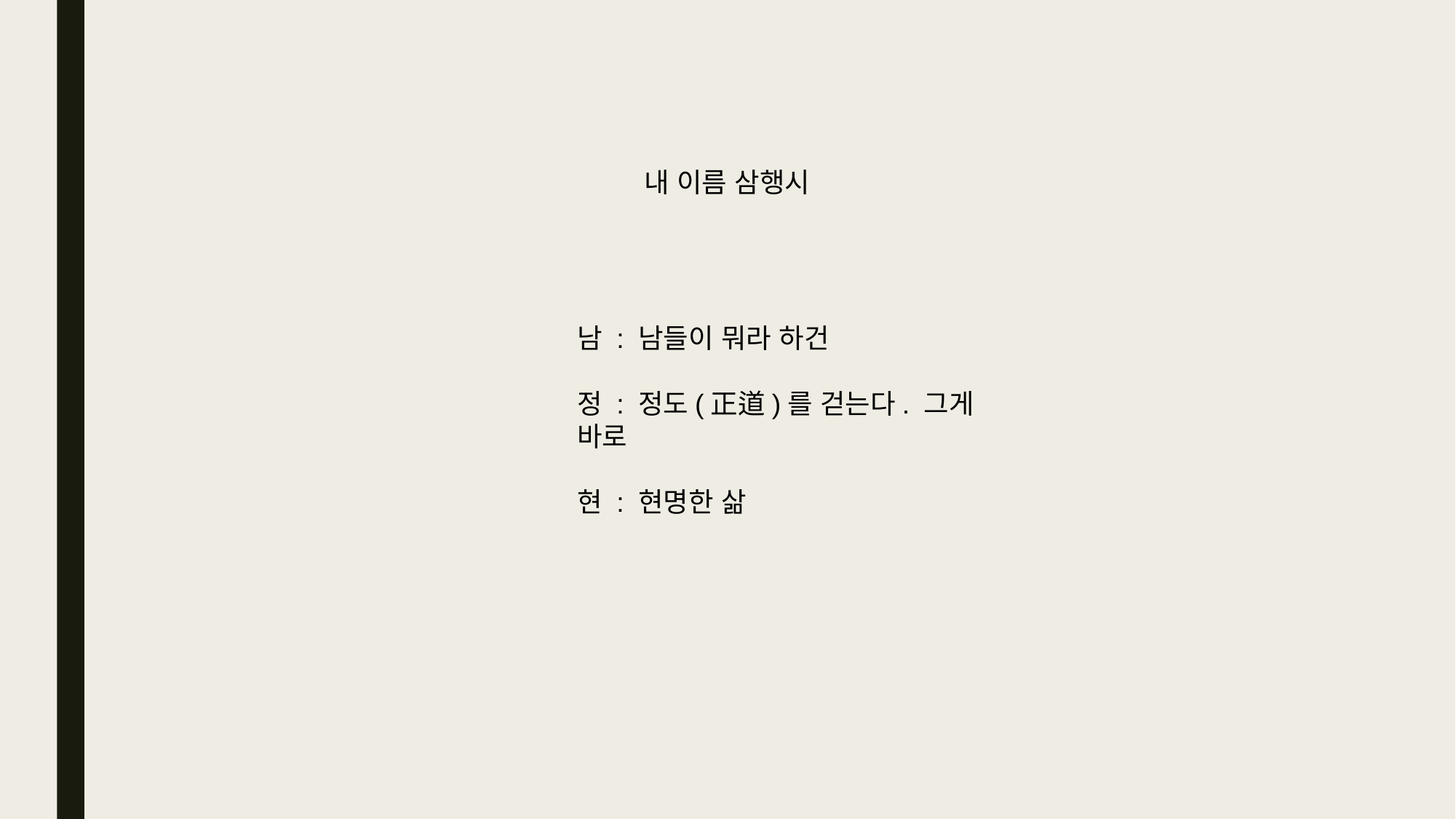

내 이름 삼행시
남 : 남들이 뭐라 하건

정 : 정도(正道)를 걷는다. 그게 바로

현 : 현명한 삶